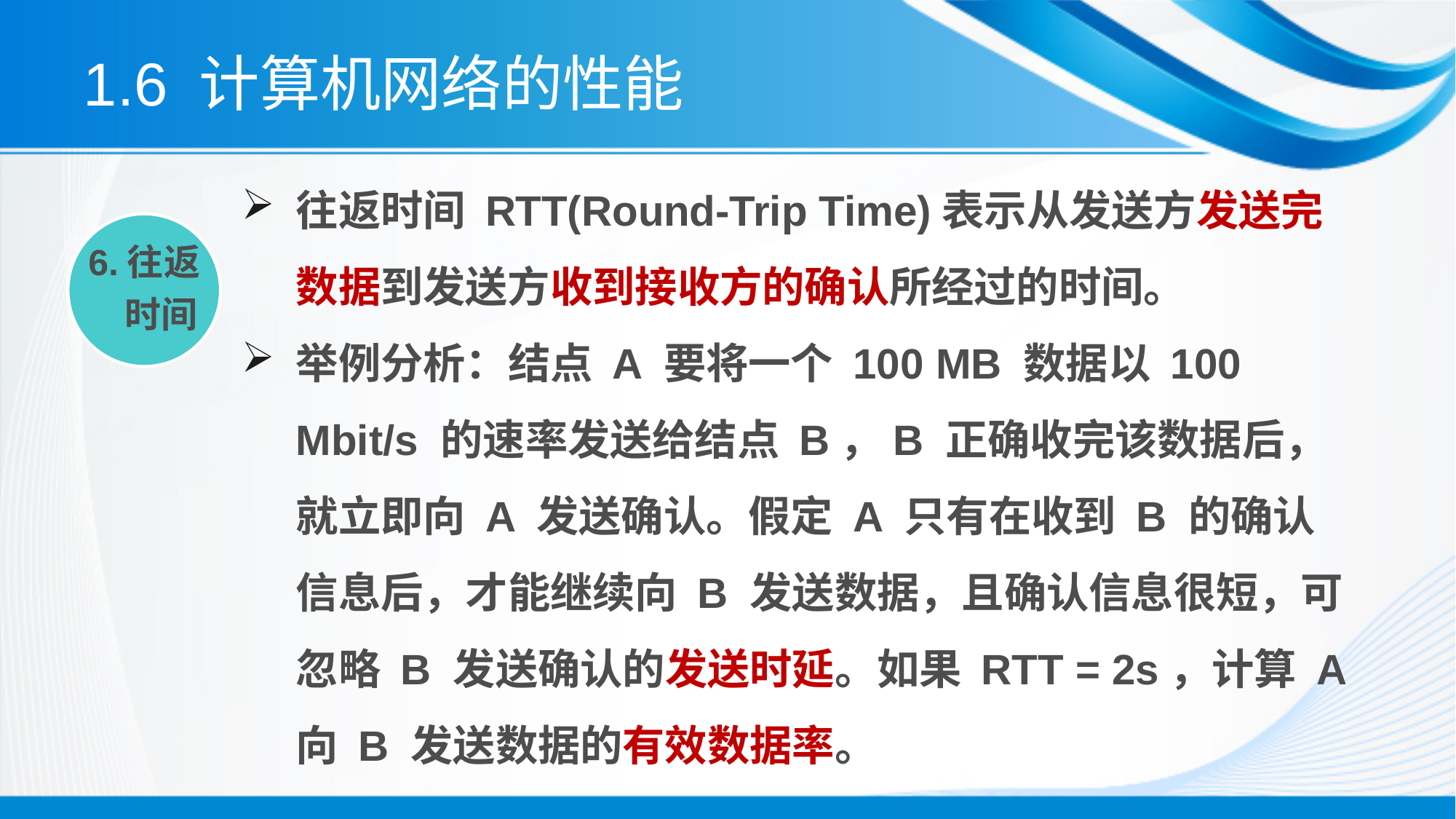

# 1.6 计算机网络的性能
往返时间 RTT(Round-Trip Time)表示从发送方发送完数据到发送方收到接收方的确认所经过的时间。
举例分析：结点 A 要将一个 100 MB 数据以 100 Mbit/s 的速率发送给结点 B，B 正确收完该数据后，就立即向 A 发送确认。假定 A 只有在收到 B 的确认信息后，才能继续向 B 发送数据，且确认信息很短，可忽略 B 发送确认的发送时延。如果 RTT = 2s，计算 A 向 B 发送数据的有效数据率。

6.往返
   时间